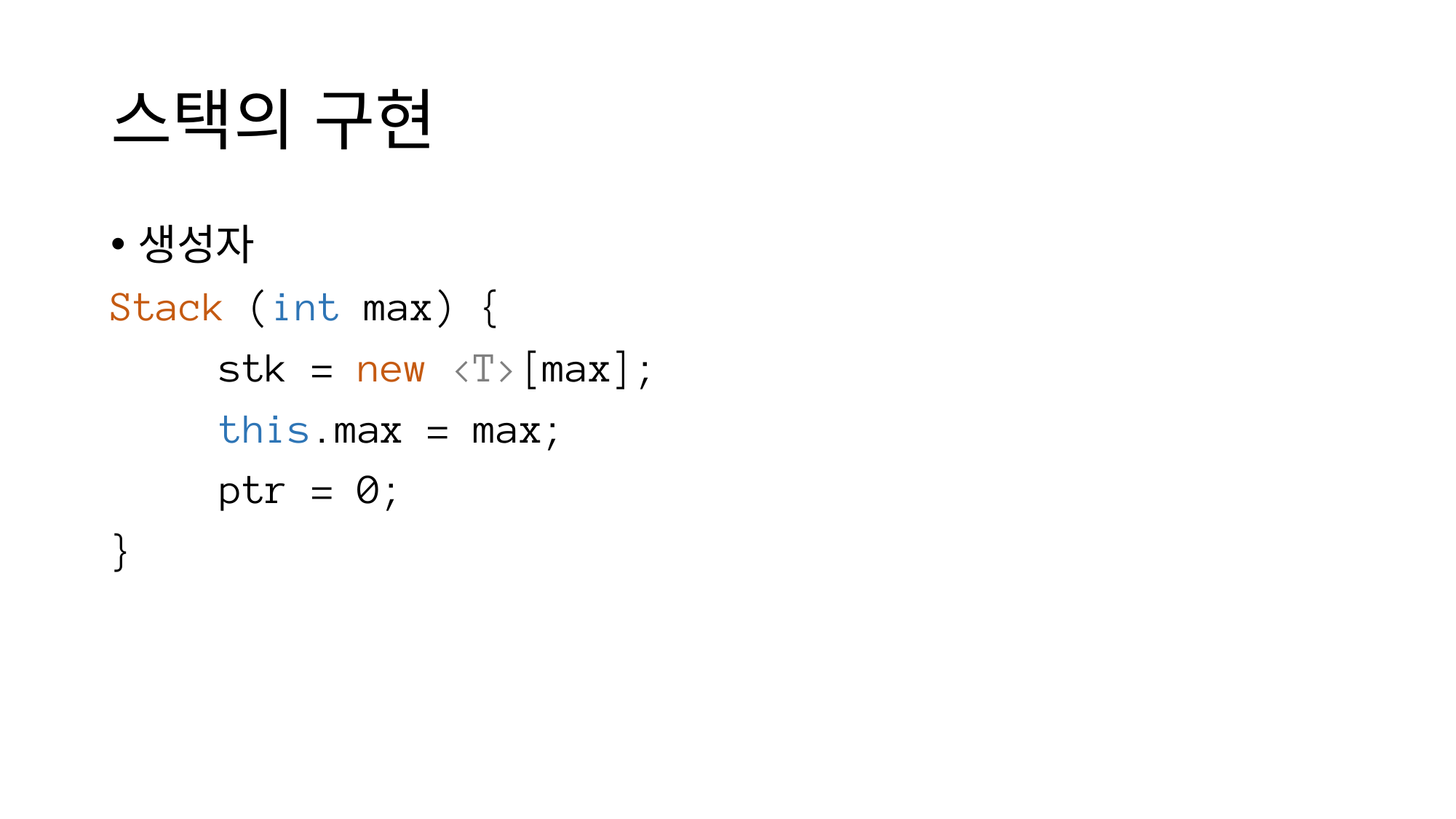

# 스택의 구현
생성자
Stack (int max) {
	stk = new <T>[max];
	this.max = max;
	ptr = 0;
}